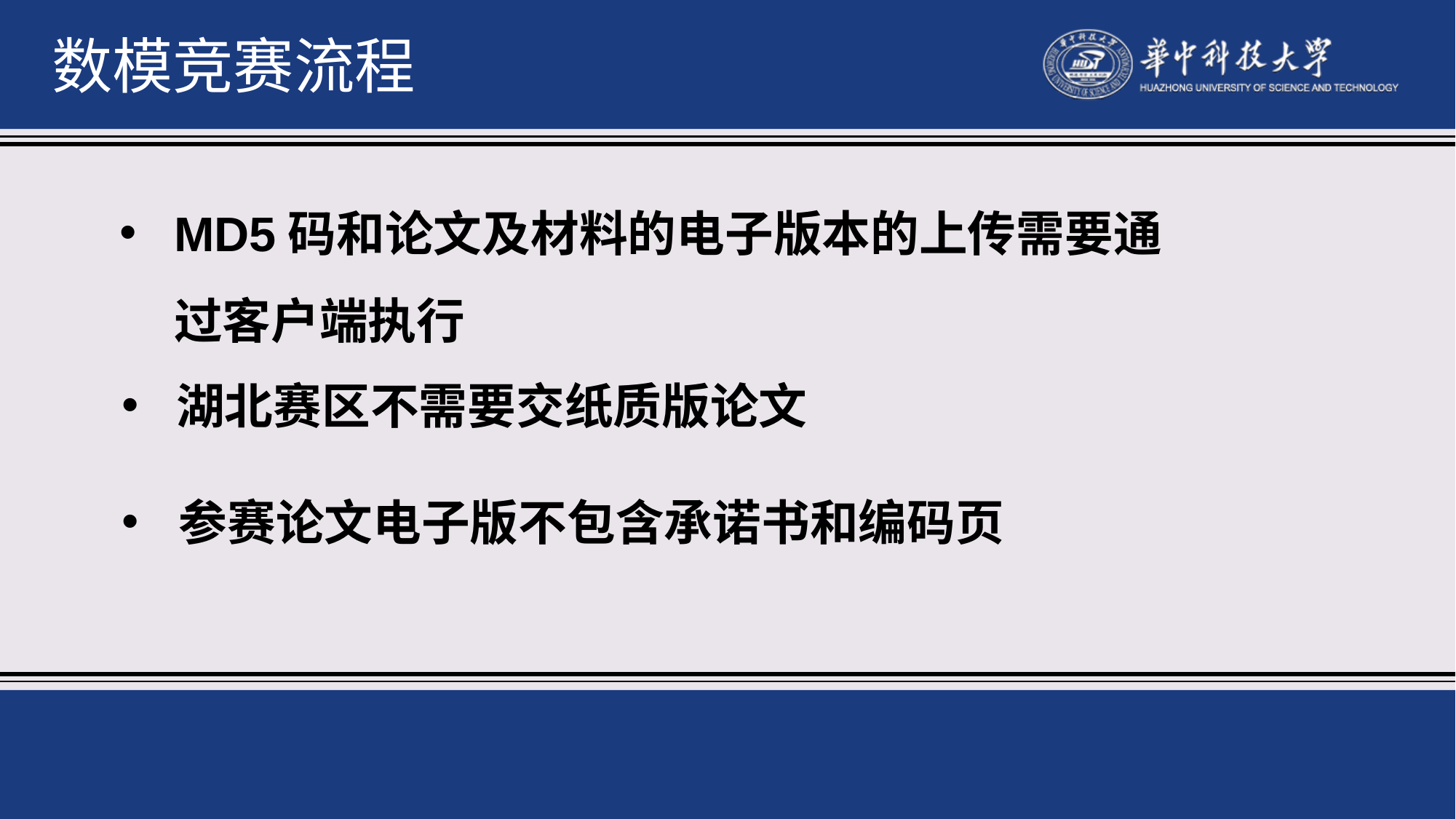

数模竞赛流程
MD5码和论文及材料的电子版本的上传需要通过客户端执行
湖北赛区不需要交纸质版论文

 参赛论文电子版不包含承诺书和编码页